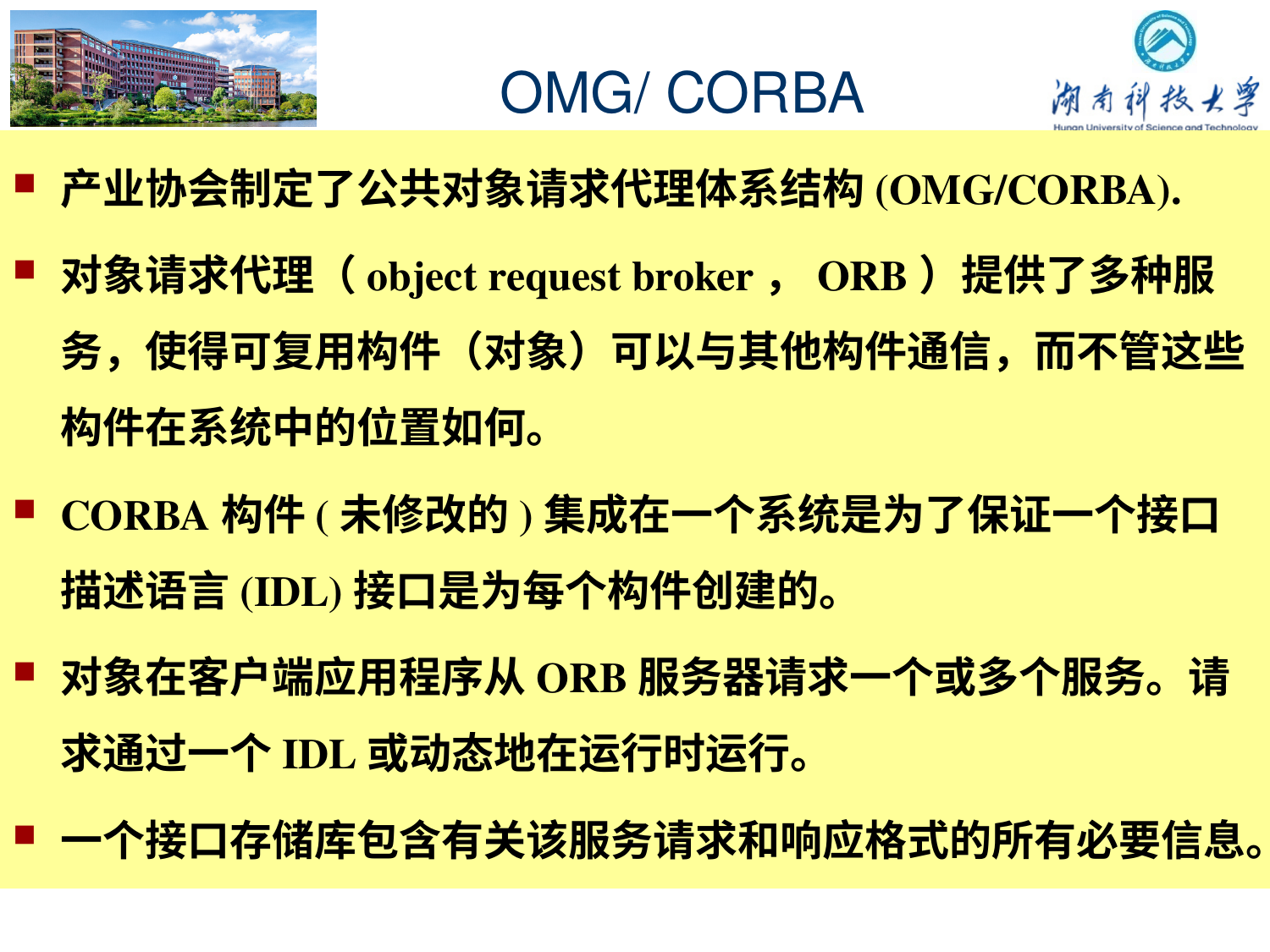

# OMG/ CORBA
产业协会制定了公共对象请求代理体系结构(OMG/CORBA).
对象请求代理（object request broker，ORB）提供了多种服务，使得可复用构件（对象）可以与其他构件通信，而不管这些构件在系统中的位置如何。
CORBA构件(未修改的)集成在一个系统是为了保证一个接口描述语言(IDL)接口是为每个构件创建的。
对象在客户端应用程序从ORB服务器请求一个或多个服务。请求通过一个IDL或动态地在运行时运行。
一个接口存储库包含有关该服务请求和响应格式的所有必要信息。
31